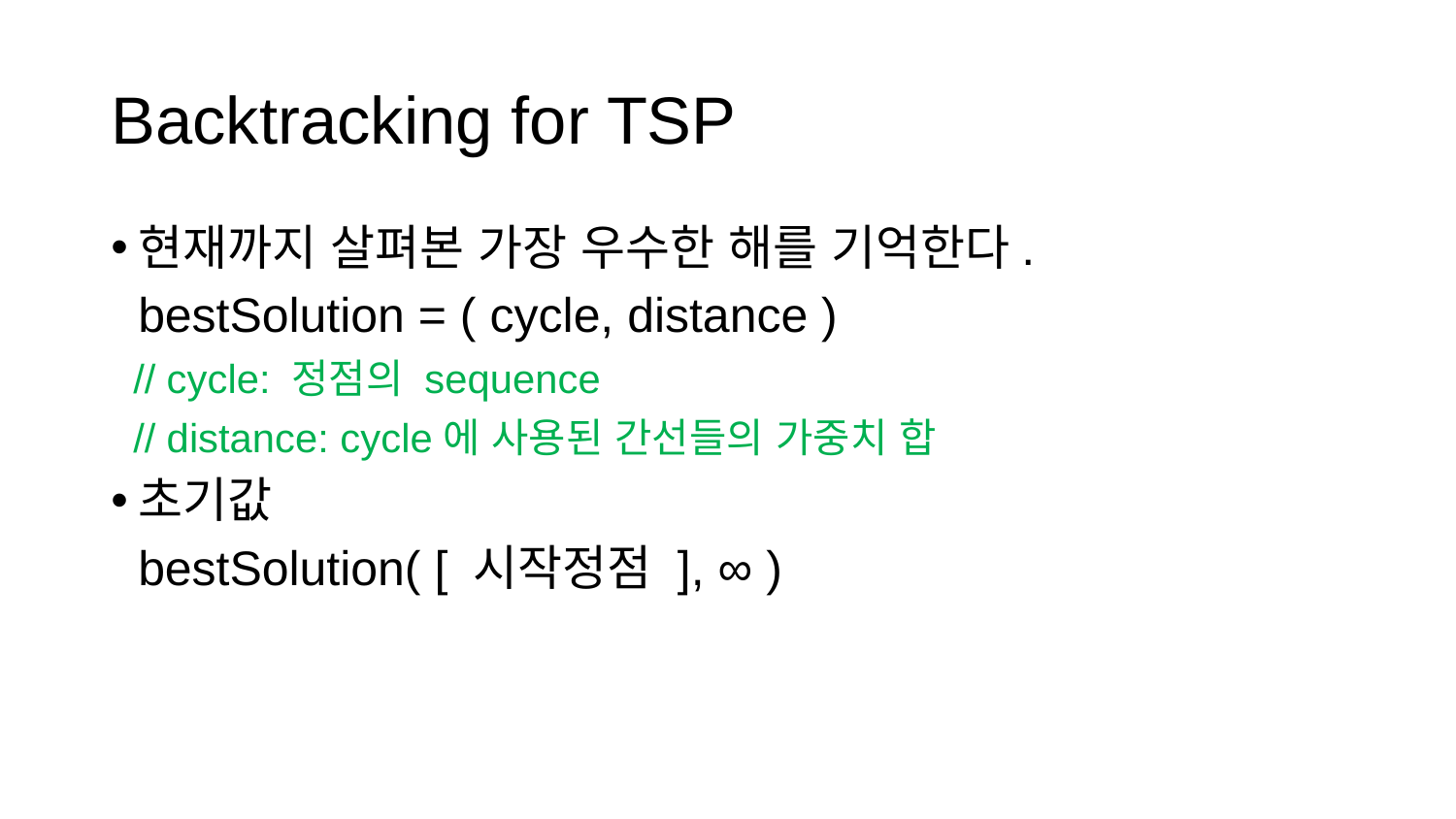

# Backtracking for TSP
현재까지 살펴본 가장 우수한 해를 기억한다.
  bestSolution = ( cycle, distance )
  // cycle: 정점의 sequence
  // distance: cycle에 사용된 간선들의 가중치 합
초기값
  bestSolution( [ 시작정점 ], ∞ )